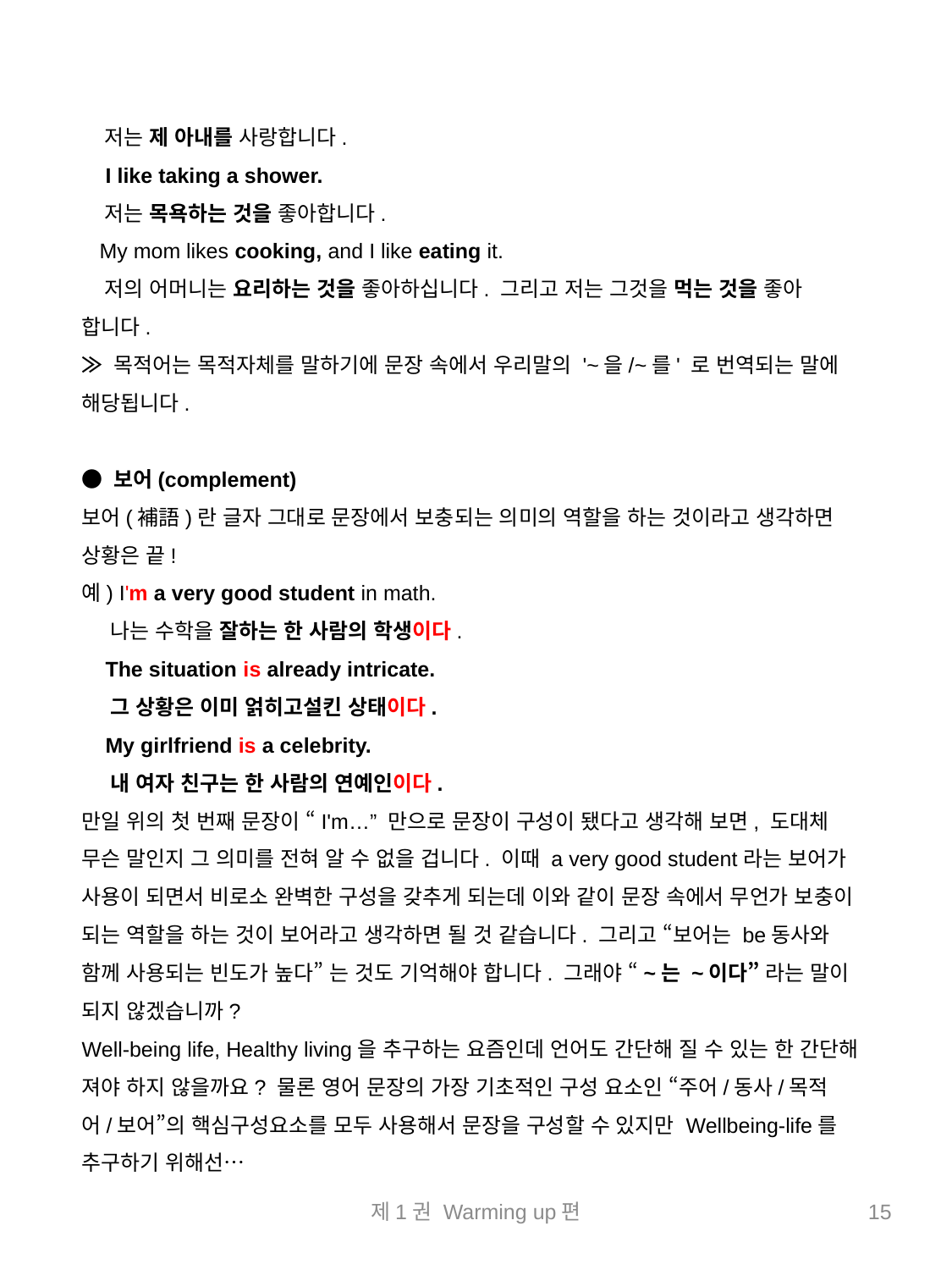

저는 제 아내를 사랑합니다.
    I like taking a shower.
   저는 목욕하는 것을 좋아합니다.
   My mom likes cooking, and I like eating it.
   저의 어머니는 요리하는 것을 좋아하십니다. 그리고 저는 그것을 먹는 것을 좋아 합니다.
≫ 목적어는 목적자체를 말하기에 문장 속에서 우리말의 '~을/~를' 로 번역되는 말에 해당됩니다.

● 보어(complement)
보어(補語)란 글자 그대로 문장에서 보충되는 의미의 역할을 하는 것이라고 생각하면 상황은 끝!
예) I'm a very good student in math.
    나는 수학을 잘하는 한 사람의 학생이다.
    The situation is already intricate.
    그 상황은 이미 얽히고설킨 상태이다.
    My girlfriend is a celebrity.
    내 여자 친구는 한 사람의 연예인이다.
만일 위의 첫 번째 문장이 “I'm…” 만으로 문장이 구성이 됐다고 생각해 보면, 도대체 무슨 말인지 그 의미를 전혀 알 수 없을 겁니다. 이때 a very good student라는 보어가 사용이 되면서 비로소 완벽한 구성을 갖추게 되는데 이와 같이 문장 속에서 무언가 보충이 되는 역할을 하는 것이 보어라고 생각하면 될 것 같습니다. 그리고 “보어는 be동사와 함께 사용되는 빈도가 높다” 는 것도 기억해야 합니다. 그래야 “~는 ~이다” 라는 말이 되지 않겠습니까?
Well-being life, Healthy living을 추구하는 요즘인데 언어도 간단해 질 수 있는 한 간단해 져야 하지 않을까요? 물론 영어 문장의 가장 기초적인 구성 요소인 “주어/동사/목적어/보어”의 핵심구성요소를 모두 사용해서 문장을 구성할 수 있지만 Wellbeing-life를 추구하기 위해선…

제1권 Warming up편
15